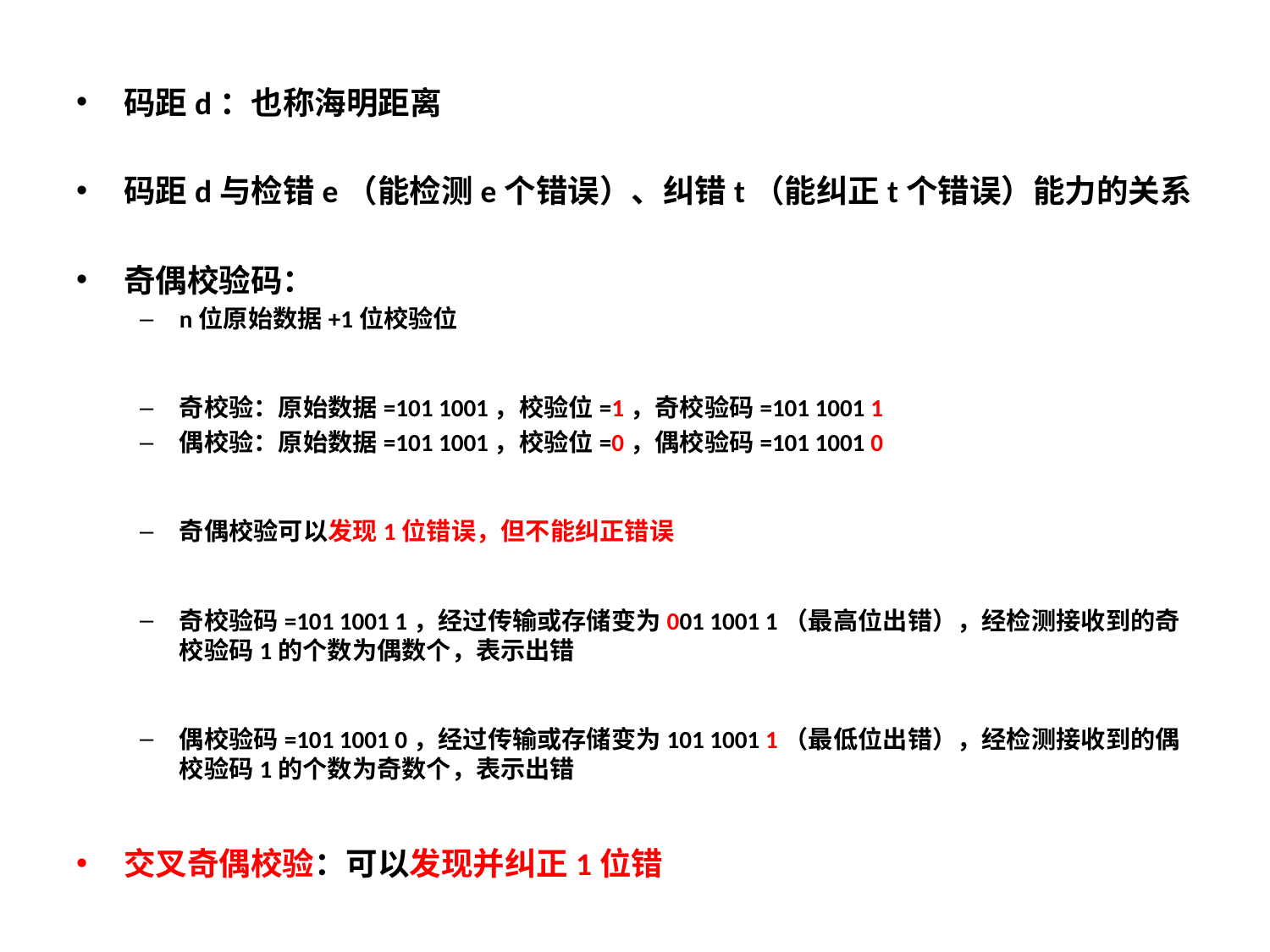

码距d：也称海明距离

码距d与检错e（能检测e个错误）、纠错t（能纠正t个错误）能力的关系

奇偶校验码：
n位原始数据+1位校验位

奇校验：原始数据=101 1001，校验位=1，奇校验码=101 1001 1
偶校验：原始数据=101 1001，校验位=0，偶校验码=101 1001 0

奇偶校验可以发现1位错误，但不能纠正错误

奇校验码=101 1001 1，经过传输或存储变为001 1001 1（最高位出错），经检测接收到的奇校验码1的个数为偶数个，表示出错

偶校验码=101 1001 0，经过传输或存储变为101 1001 1（最低位出错），经检测接收到的偶校验码1的个数为奇数个，表示出错

交叉奇偶校验：可以发现并纠正1位错